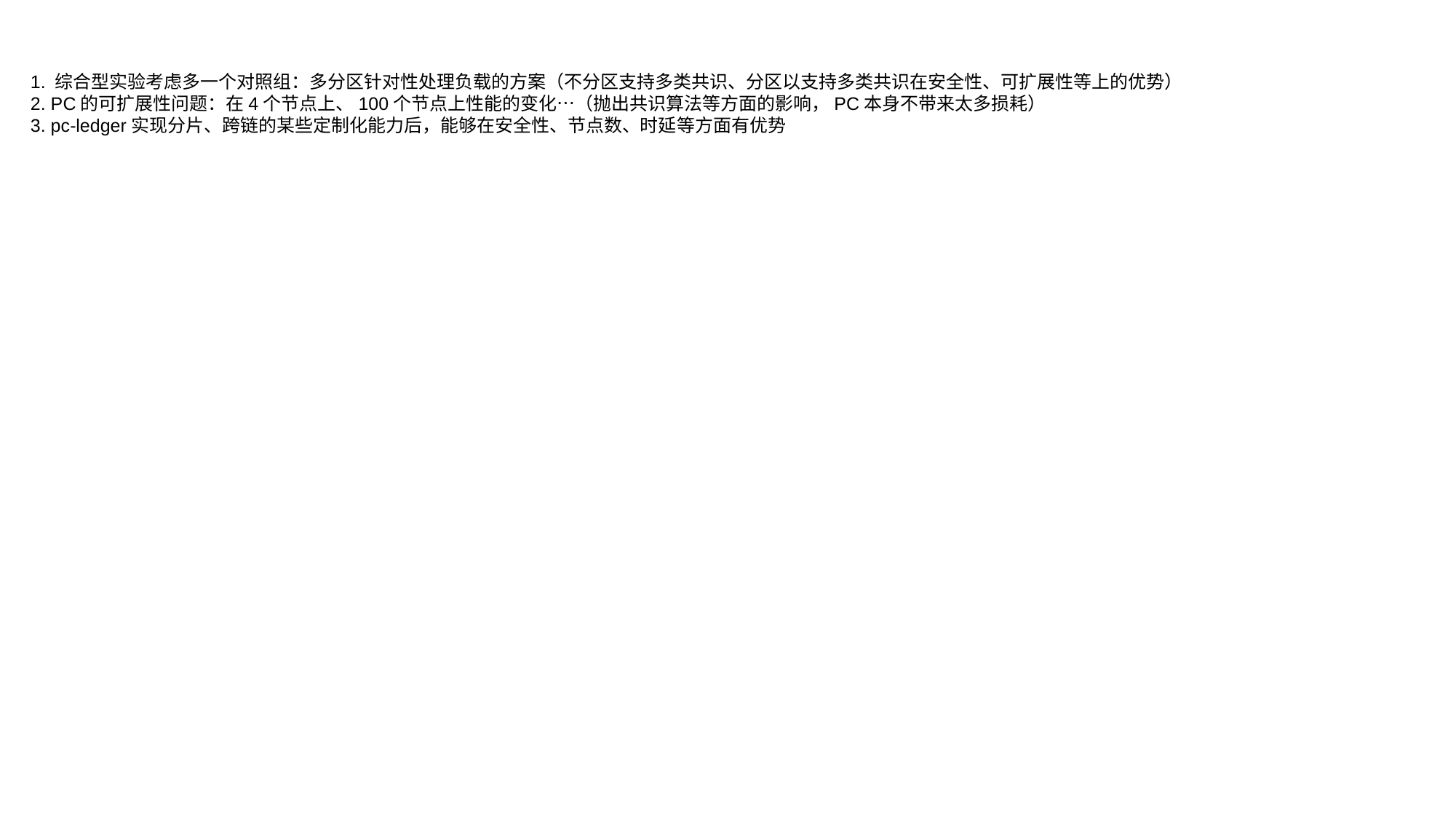

1. 综合型实验考虑多一个对照组：多分区针对性处理负载的方案（不分区支持多类共识、分区以支持多类共识在安全性、可扩展性等上的优势）
2. PC的可扩展性问题：在4个节点上、100个节点上性能的变化…（抛出共识算法等方面的影响，PC本身不带来太多损耗）
3. pc-ledger实现分片、跨链的某些定制化能力后，能够在安全性、节点数、时延等方面有优势